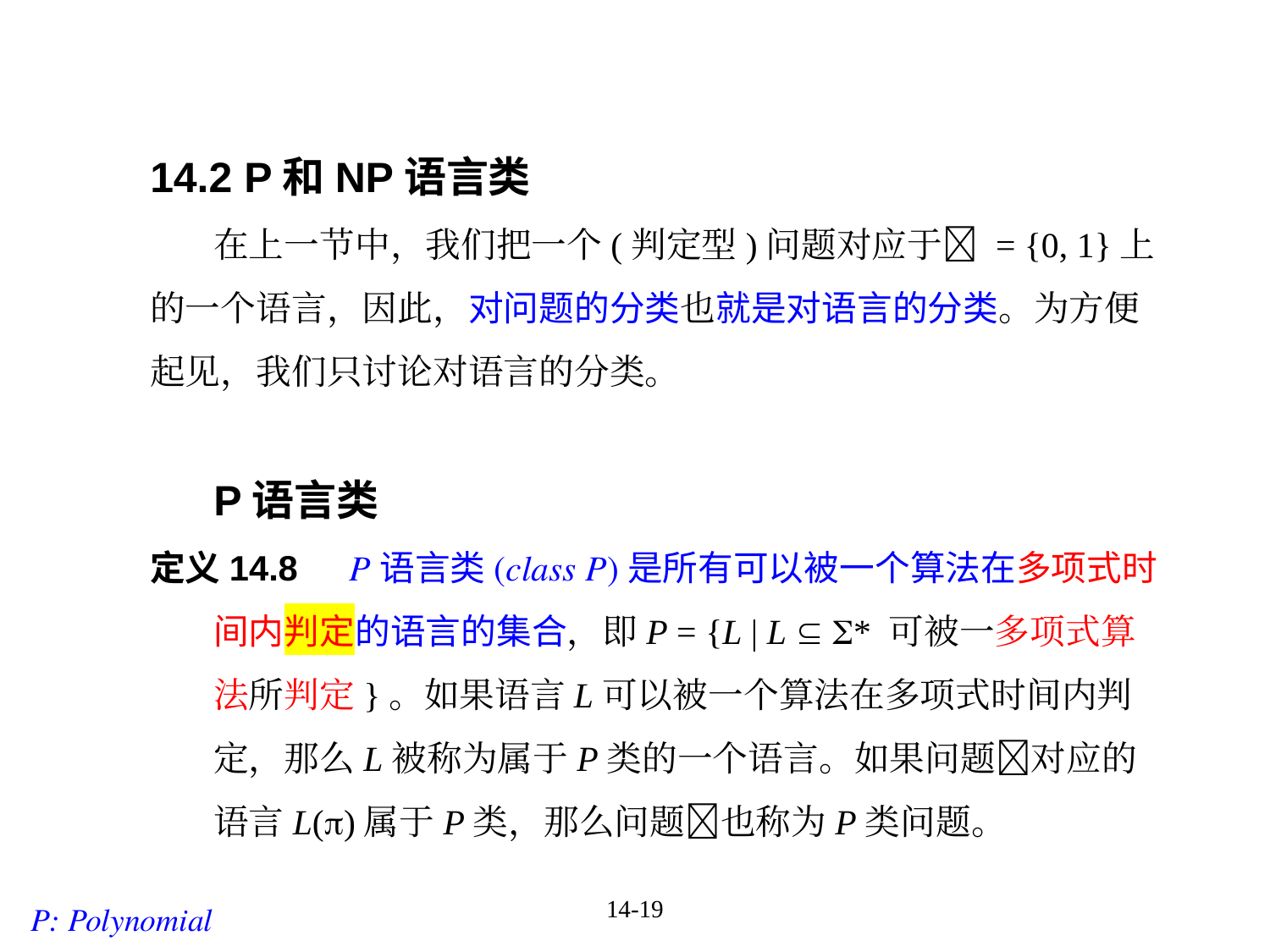

14.2 P和NP语言类
在上一节中，我们把一个(判定型)问题对应于Σ = {0, 1}上的一个语言，因此，对问题的分类也就是对语言的分类。为方便起见，我们只讨论对语言的分类。

P语言类
定义14.8	 P语言类(class P)是所有可以被一个算法在多项式时间内判定的语言的集合，即P = {L | L ⊆ Σ* 可被一多项式算法所判定}。如果语言L可以被一个算法在多项式时间内判定，那么L被称为属于P类的一个语言。如果问题π对应的语言L(π)属于P类，那么问题π也称为P类问题。
14-19
P: Polynomial